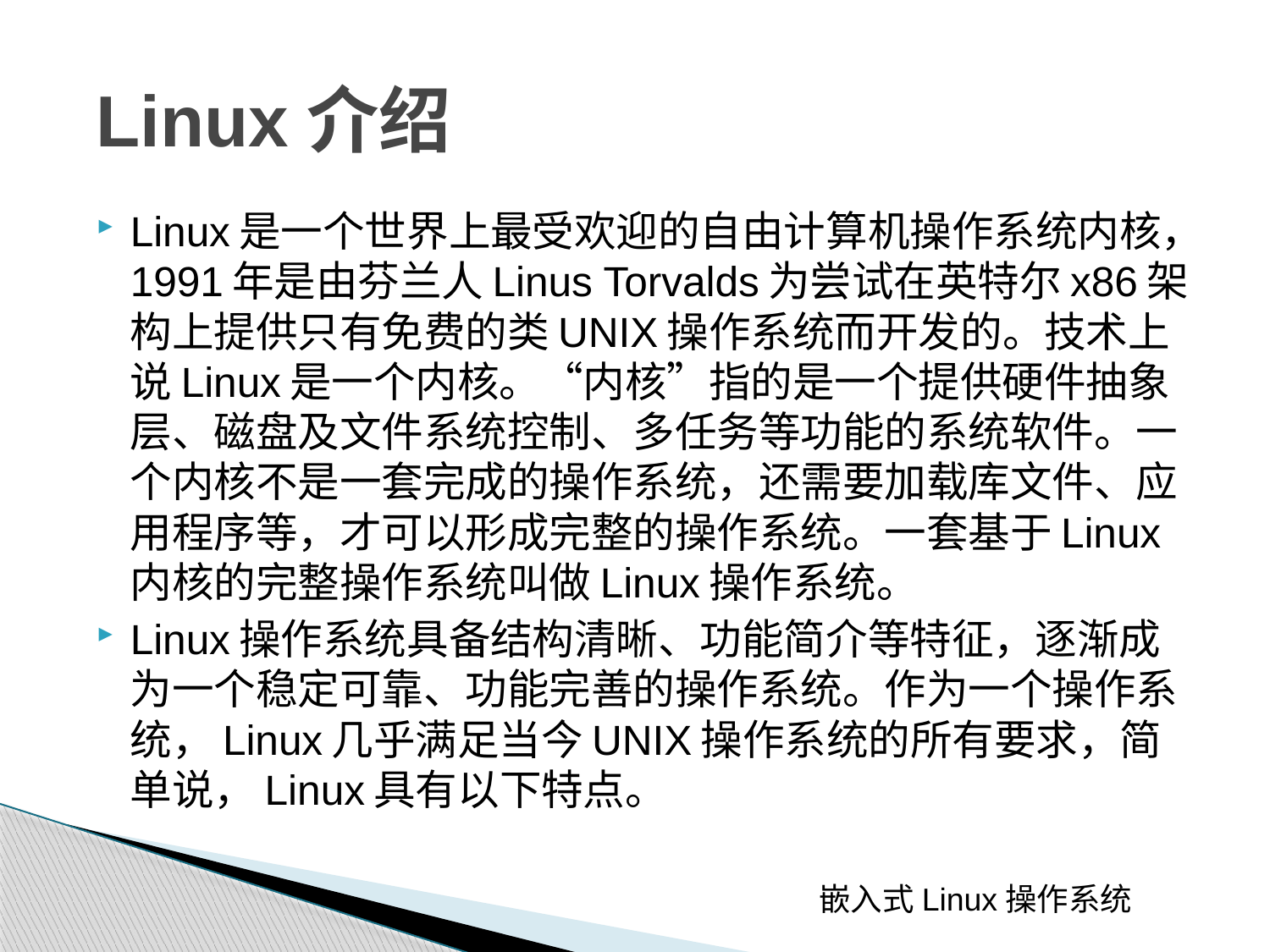

# Linux介绍
Linux是一个世界上最受欢迎的自由计算机操作系统内核，1991年是由芬兰人Linus Torvalds为尝试在英特尔x86架构上提供只有免费的类UNIX操作系统而开发的。技术上说Linux是一个内核。“内核”指的是一个提供硬件抽象层、磁盘及文件系统控制、多任务等功能的系统软件。一个内核不是一套完成的操作系统，还需要加载库文件、应用程序等，才可以形成完整的操作系统。一套基于Linux内核的完整操作系统叫做Linux操作系统。
Linux操作系统具备结构清晰、功能简介等特征，逐渐成为一个稳定可靠、功能完善的操作系统。作为一个操作系统，Linux几乎满足当今UNIX操作系统的所有要求，简单说，Linux具有以下特点。

         嵌入式Linux操作系统